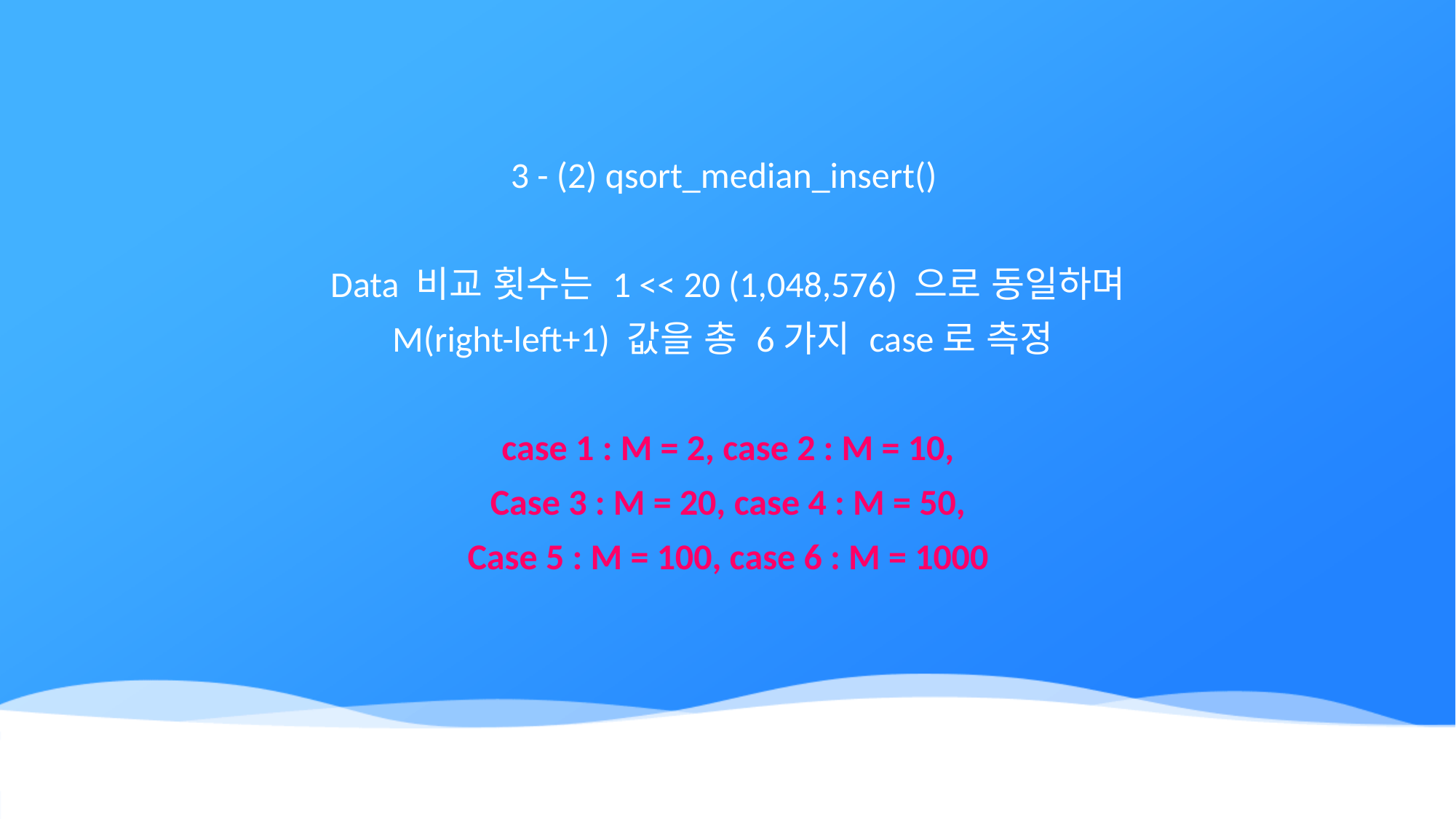

3 - (2) qsort_median_insert()

Data 비교 횟수는 1 << 20 (1,048,576) 으로 동일하며
M(right-left+1) 값을 총 6가지 case로 측정

case 1 : M = 2, case 2 : M = 10,
Case 3 : M = 20, case 4 : M = 50,
Case 5 : M = 100, case 6 : M = 1000